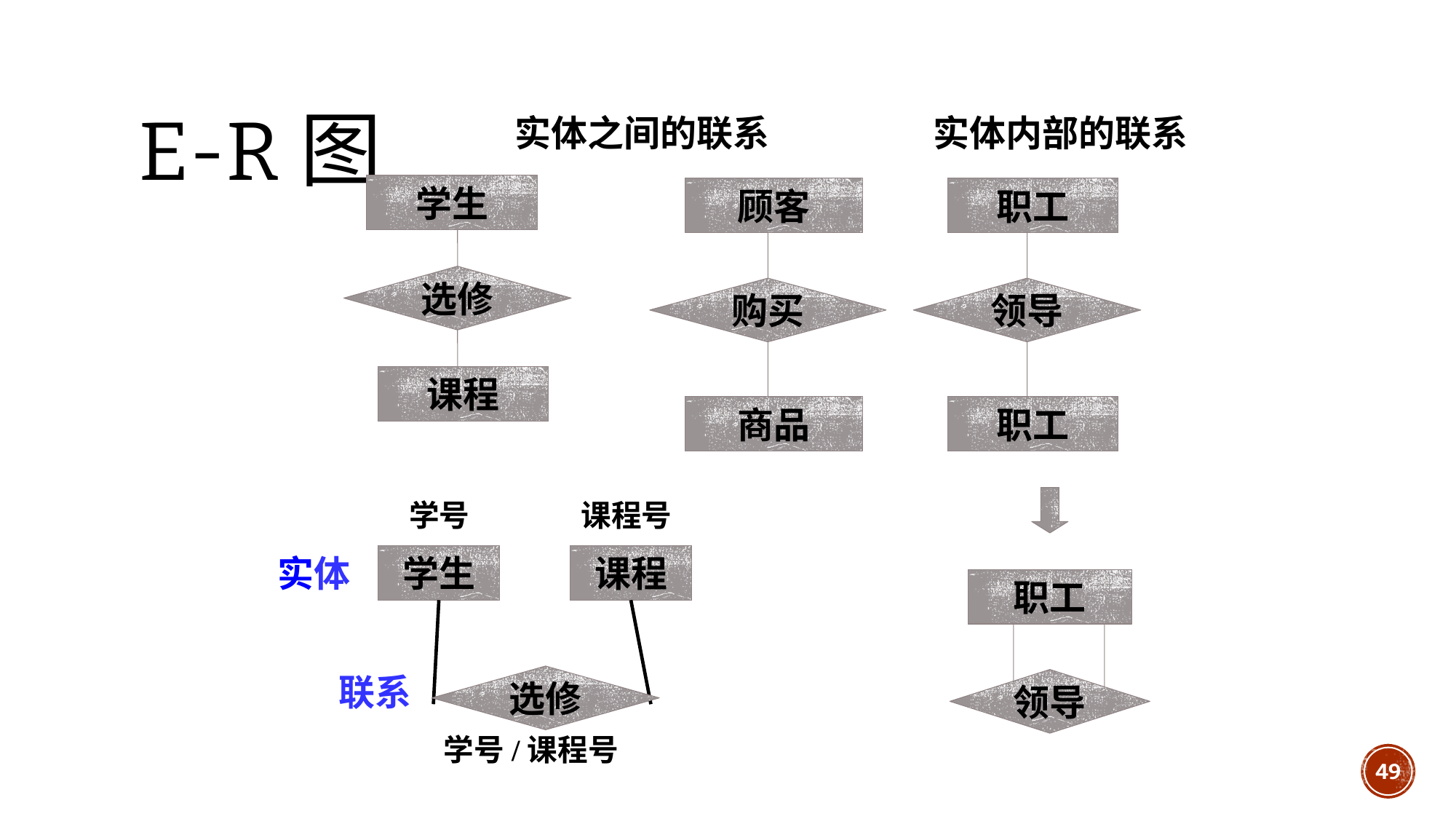

# E-R图
实体之间的联系
实体内部的联系
学生

选修

课程
顾客

购买

商品
职工

领导

职工

学号
课程号
实体
学生
课程

联系
 学号/课程号
职工

选修
领导
49